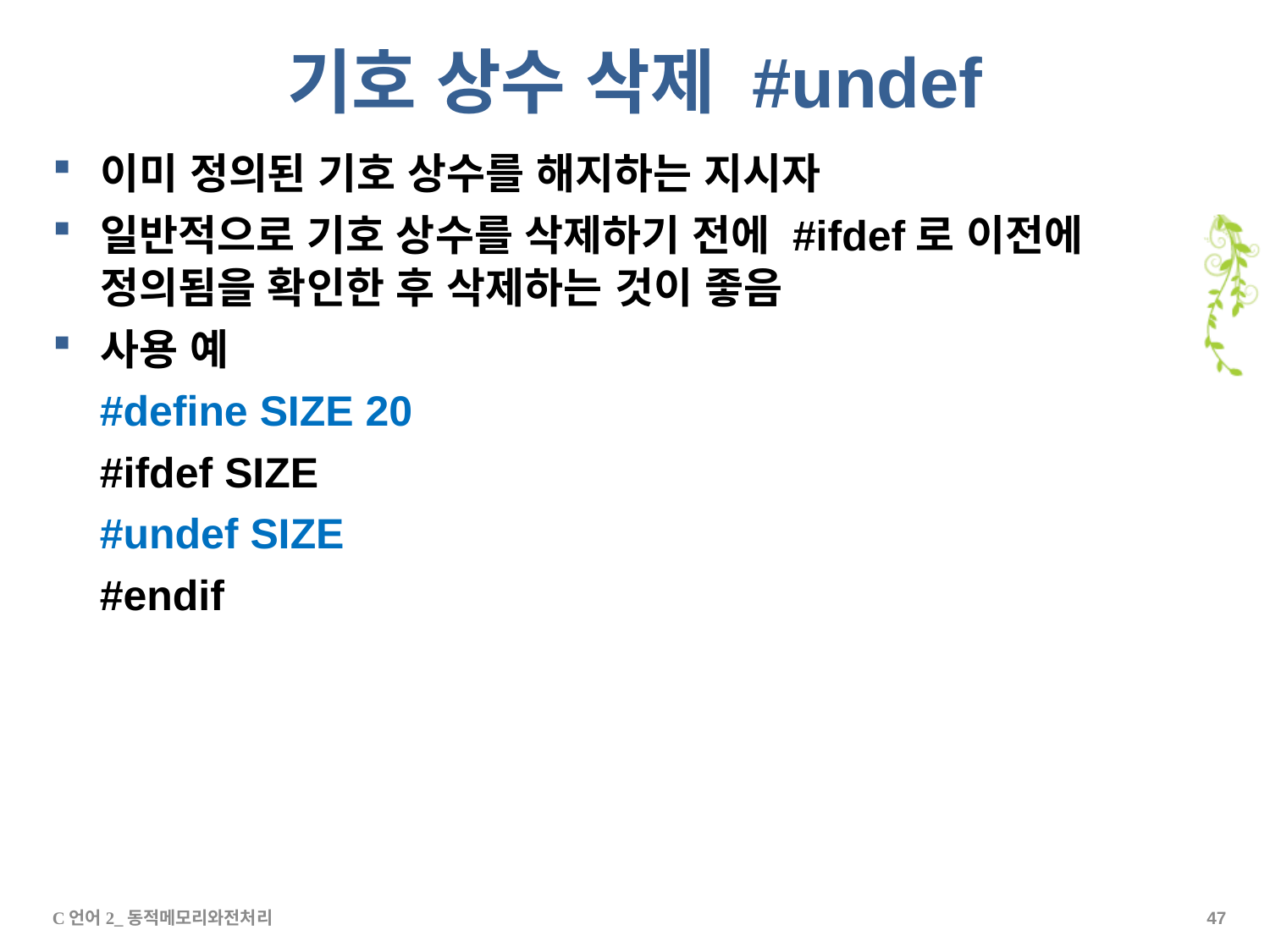

# 기호 상수 삭제 #undef
이미 정의된 기호 상수를 해지하는 지시자
일반적으로 기호 상수를 삭제하기 전에 #ifdef로 이전에 정의됨을 확인한 후 삭제하는 것이 좋음
사용 예
    #define SIZE 20
    #ifdef SIZE
    #undef SIZE
    #endif
C언어2_동적메모리와전처리
47